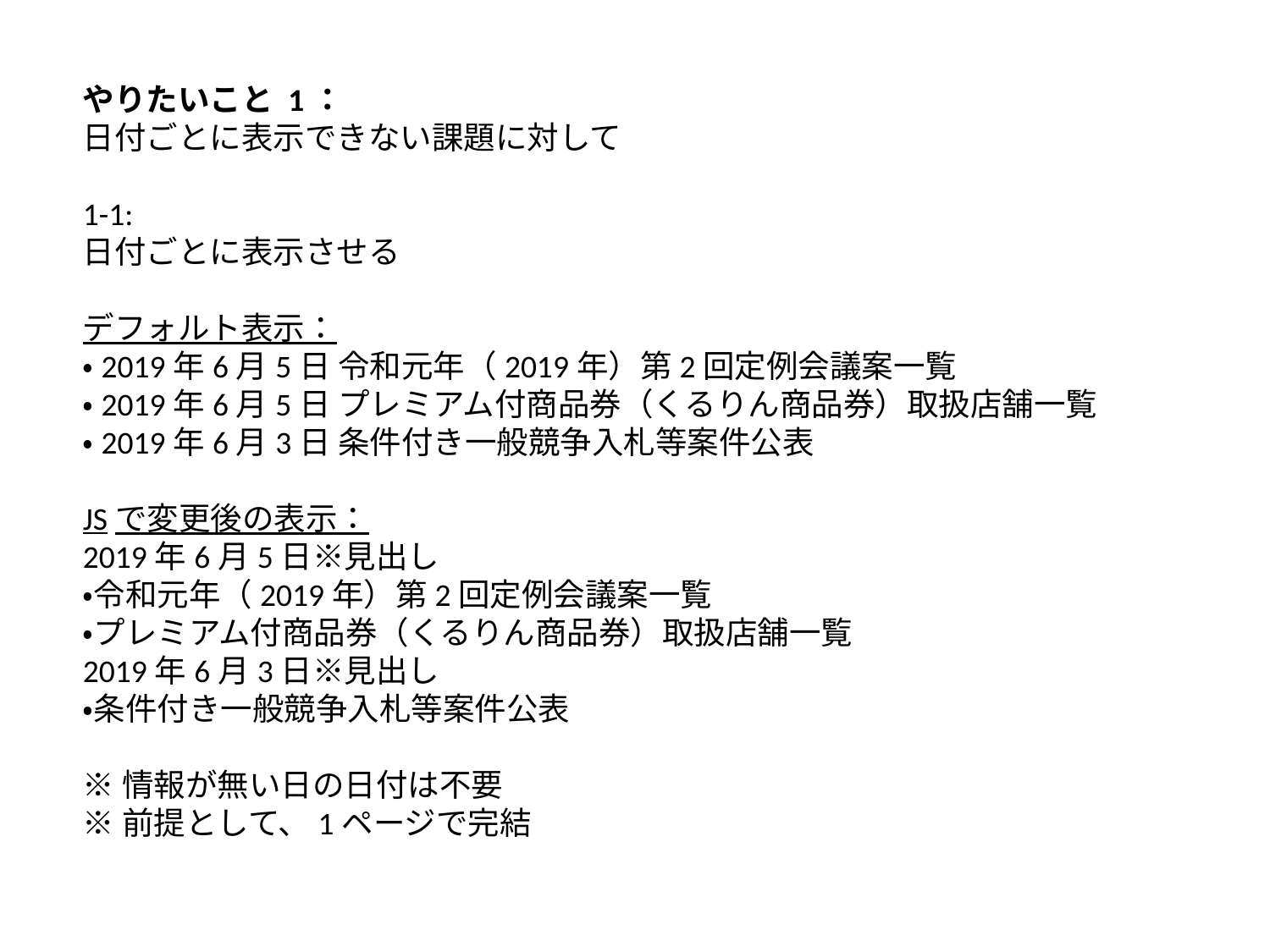

やりたいこと 1：
日付ごとに表示できない課題に対して

1-1:
日付ごとに表示させる

デフォルト表示：
・2019年6月5日 令和元年（2019年）第2回定例会議案一覧
・2019年6月5日 プレミアム付商品券（くるりん商品券）取扱店舗一覧
・2019年6月3日 条件付き一般競争入札等案件公表

JSで変更後の表示：
2019年6月5日※見出し
・令和元年（2019年）第2回定例会議案一覧
・プレミアム付商品券（くるりん商品券）取扱店舗一覧
2019年6月3日※見出し
・条件付き一般競争入札等案件公表

※情報が無い日の日付は不要
※前提として、1ページで完結